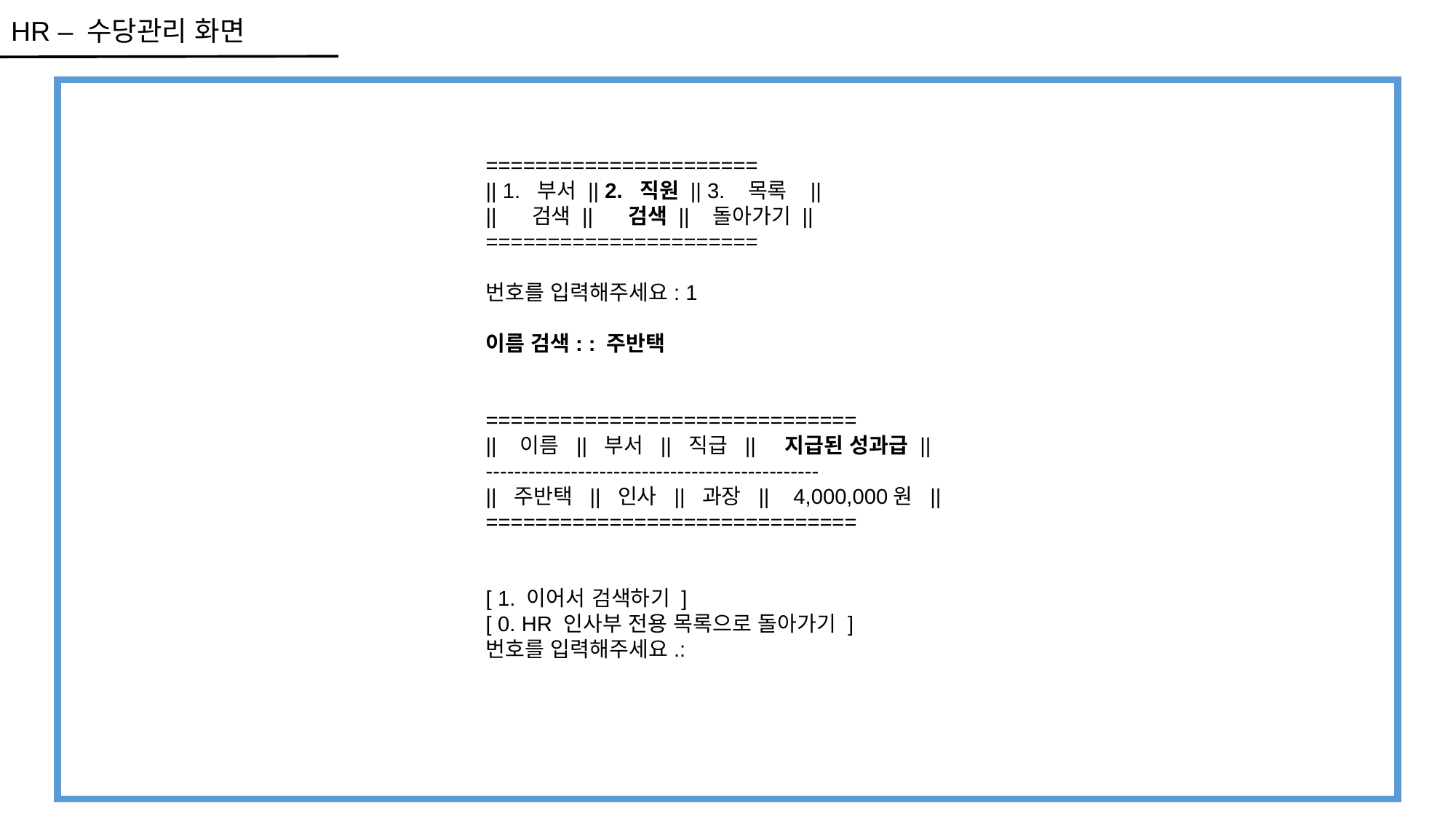

HR – 수당관리 화면

======================
|| 1.  부서 || 2.  직원 || 3.   목록   ||
||     검색 ||     검색 ||   돌아가기 ||
======================

번호를 입력해주세요: 1

이름 검색: : 주반택

==============================
||   이름  ||  부서  ||  직급  ||    지급된 성과급 ||
-----------------------------------------------
||  주반택  ||  인사  ||  과장  ||    4,000,000원  ||
==============================

[ 1. 이어서 검색하기 ]
[ 0. HR 인사부 전용 목록으로 돌아가기 ]
번호를 입력해주세요.: